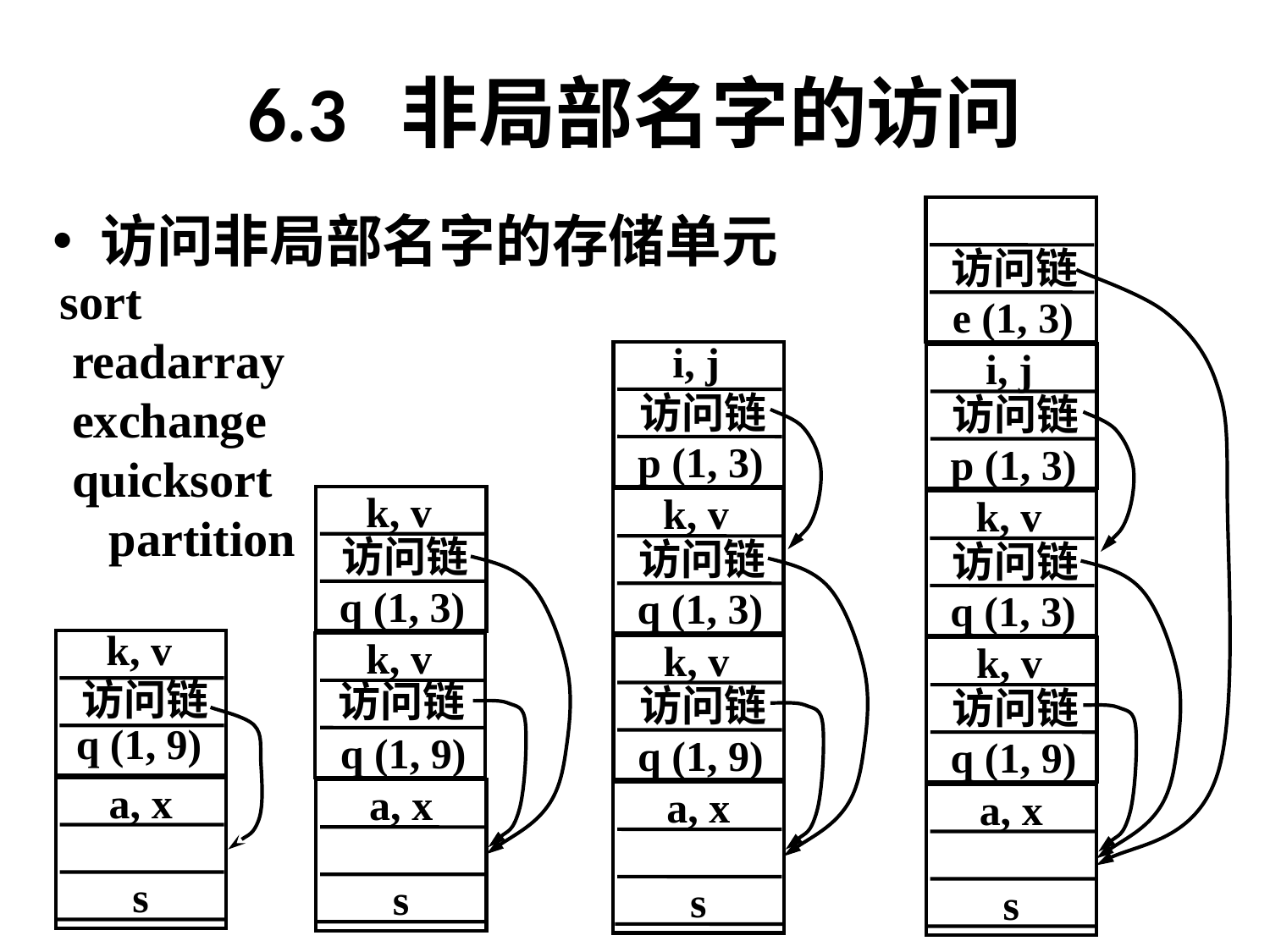

# 6.3  非局部名字的访问

访问链

e (1, 3)

i, j

访问链

p (1, 3)

k, v

访问链

q (1, 3)

k, v

访问链

q (1, 9)

a, x

s

i, j

访问链

p (1, 3)

k, v

访问链

q (1, 3)

k, v

访问链

q (1, 9)

a, x

s

k, v

访问链

q (1, 3)

k, v

访问链

q (1, 9)

a, x

s

k, v

访问链

q (1, 9)

a, x

s

访问非局部名字的存储单元
sort
 readarray
 exchange
 quicksort
    partition